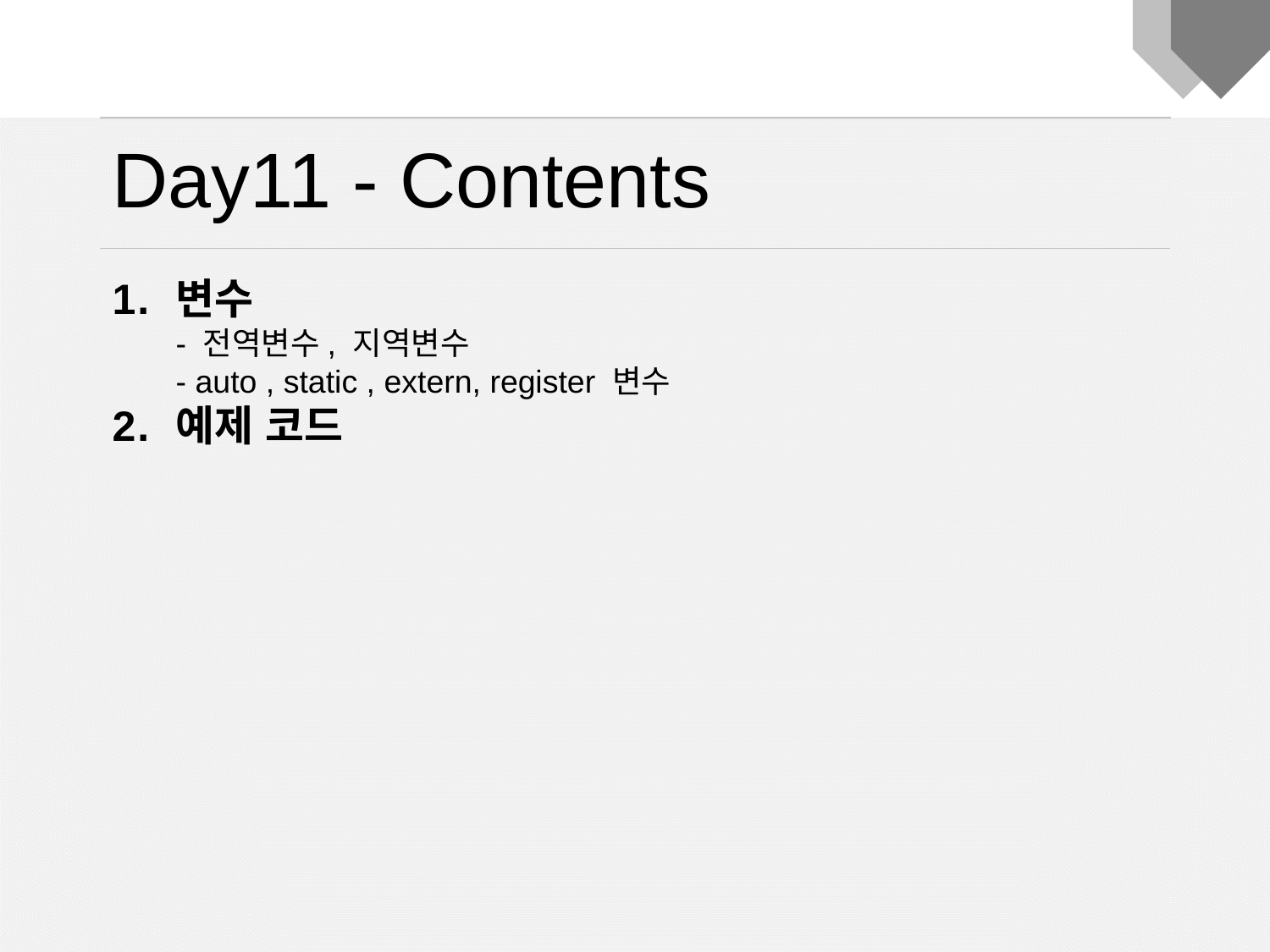

Day11 - Contents
변수
- 전역변수, 지역변수
- auto , static , extern, register 변수
예제 코드